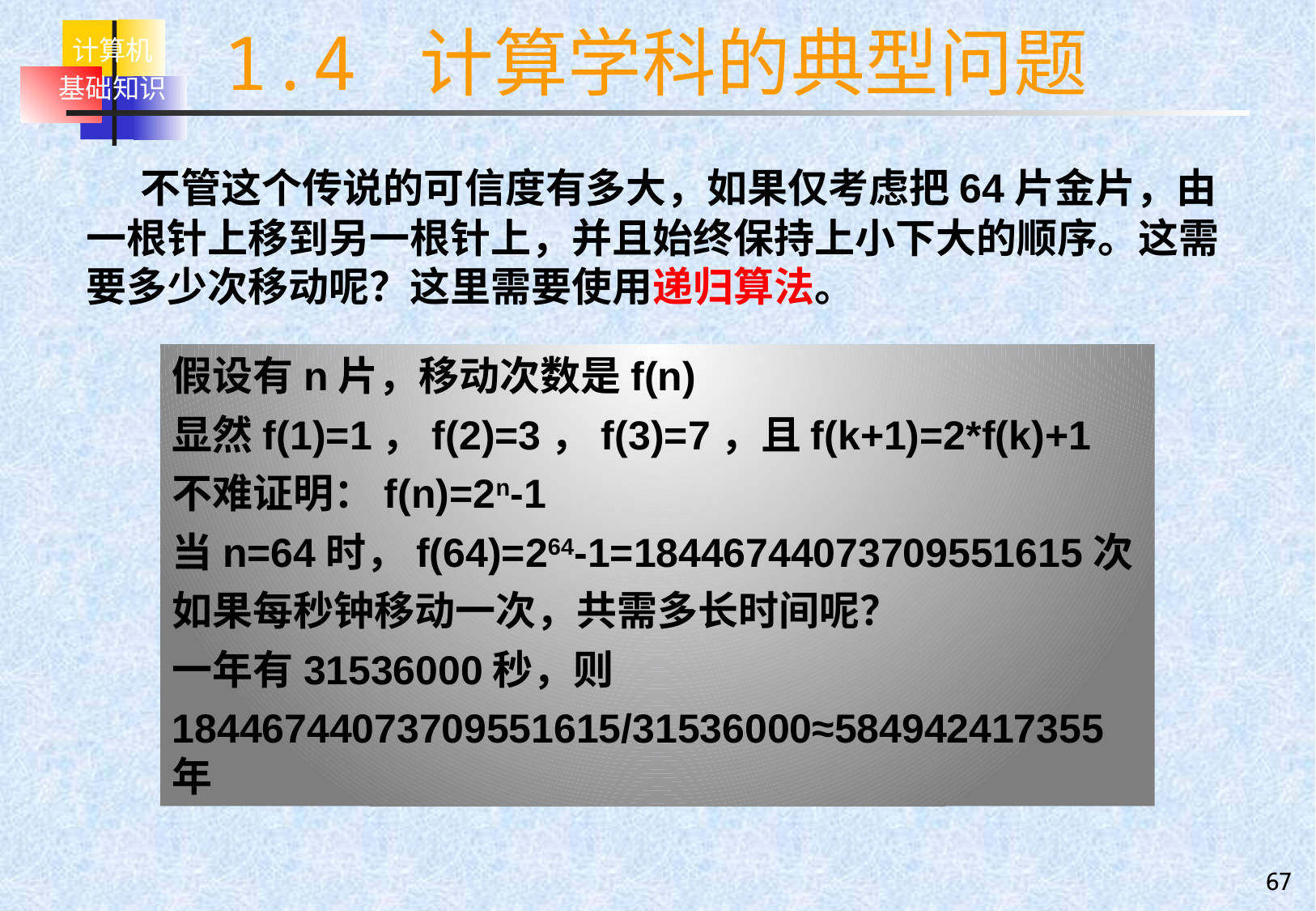

# 1.4 计算学科的典型问题
    不管这个传说的可信度有多大，如果仅考虑把64片金片，由一根针上移到另一根针上，并且始终保持上小下大的顺序。这需要多少次移动呢？这里需要使用递归算法。
假设有n片，移动次数是f(n)
显然f(1)=1，f(2)=3，f(3)=7，且f(k+1)=2*f(k)+1
不难证明：f(n)=2n-1
当n=64时，f(64)=264-1=18446744073709551615次
如果每秒钟移动一次，共需多长时间呢？
一年有31536000秒，则
18446744073709551615/31536000≈584942417355年
67